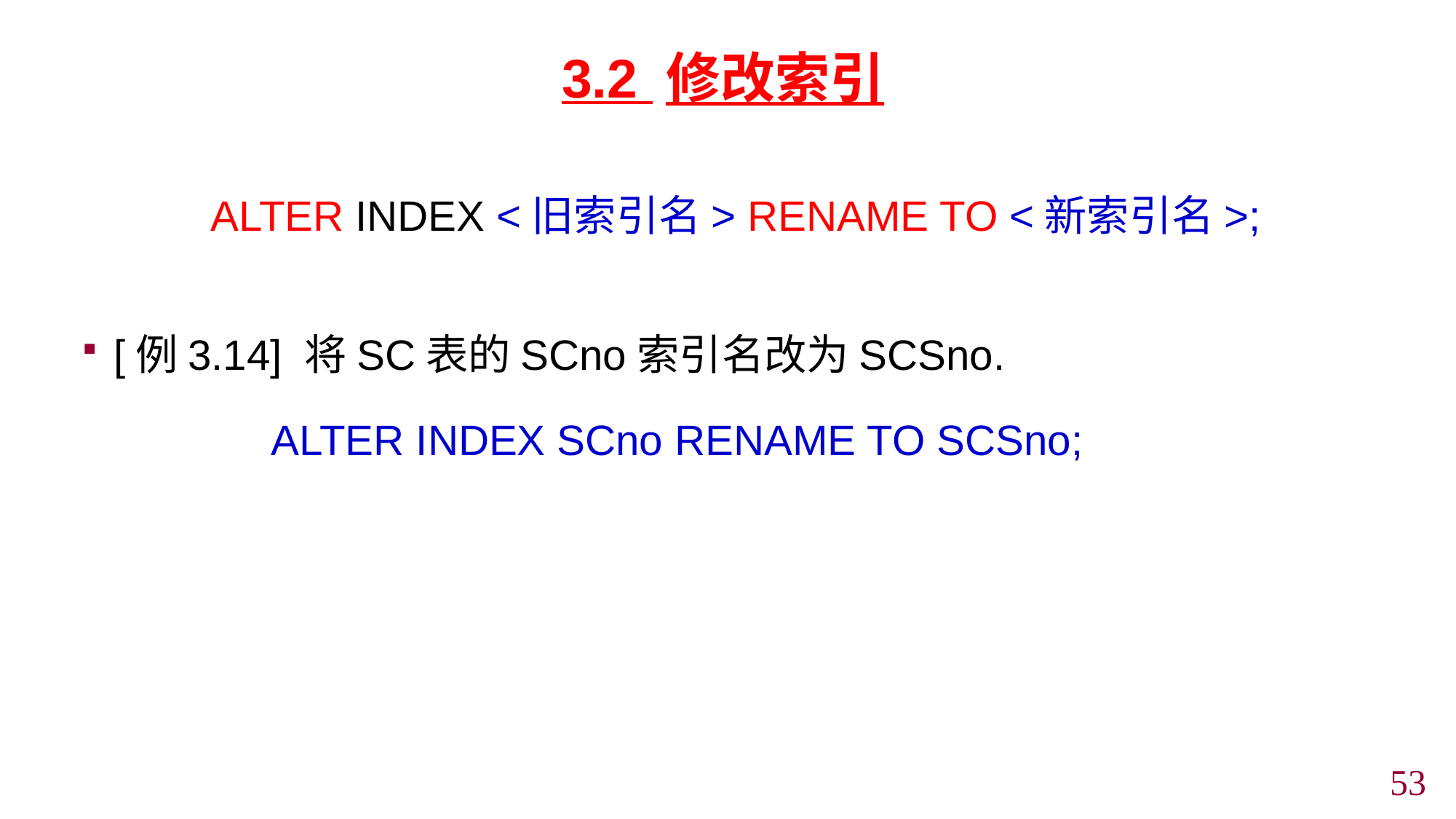

# 3.2 修改索引

ALTER INDEX <旧索引名> RENAME TO <新索引名>;

[例3.14] 将SC表的SCno索引名改为SCSno.
                ALTER INDEX SCno RENAME TO SCSno;

53